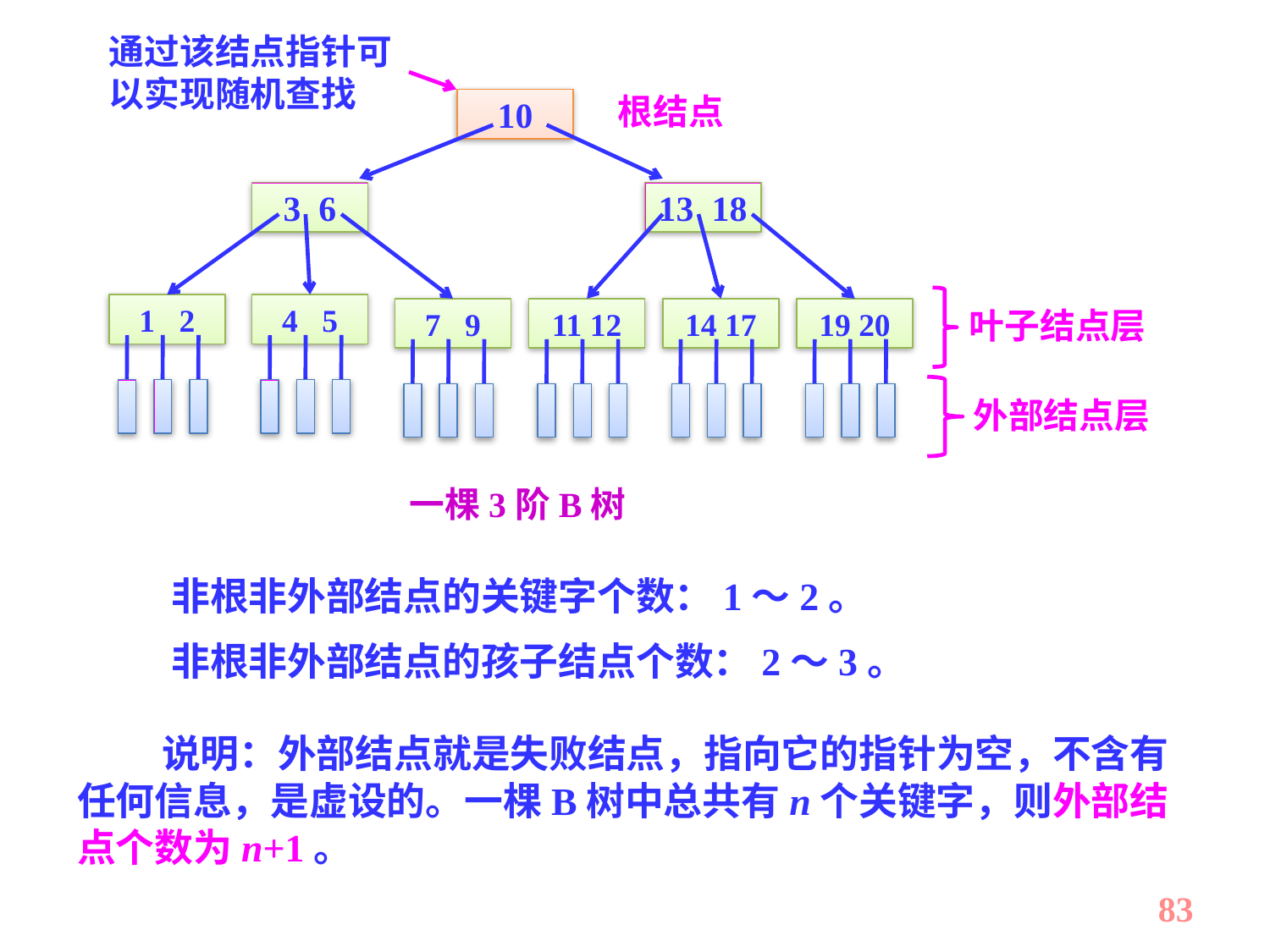

通过该结点指针可以实现随机查找
根结点
10
3  6
13  18
1   2
4   5
7   9
11 12
14 17
19 20

叶子结点层

外部结点层

一棵3阶B树
非根非外部结点的关键字个数：1～2。
非根非外部结点的孩子结点个数：2～3。
　　说明：外部结点就是失败结点，指向它的指针为空，不含有任何信息，是虚设的。一棵B树中总共有n个关键字，则外部结点个数为n+1。
83